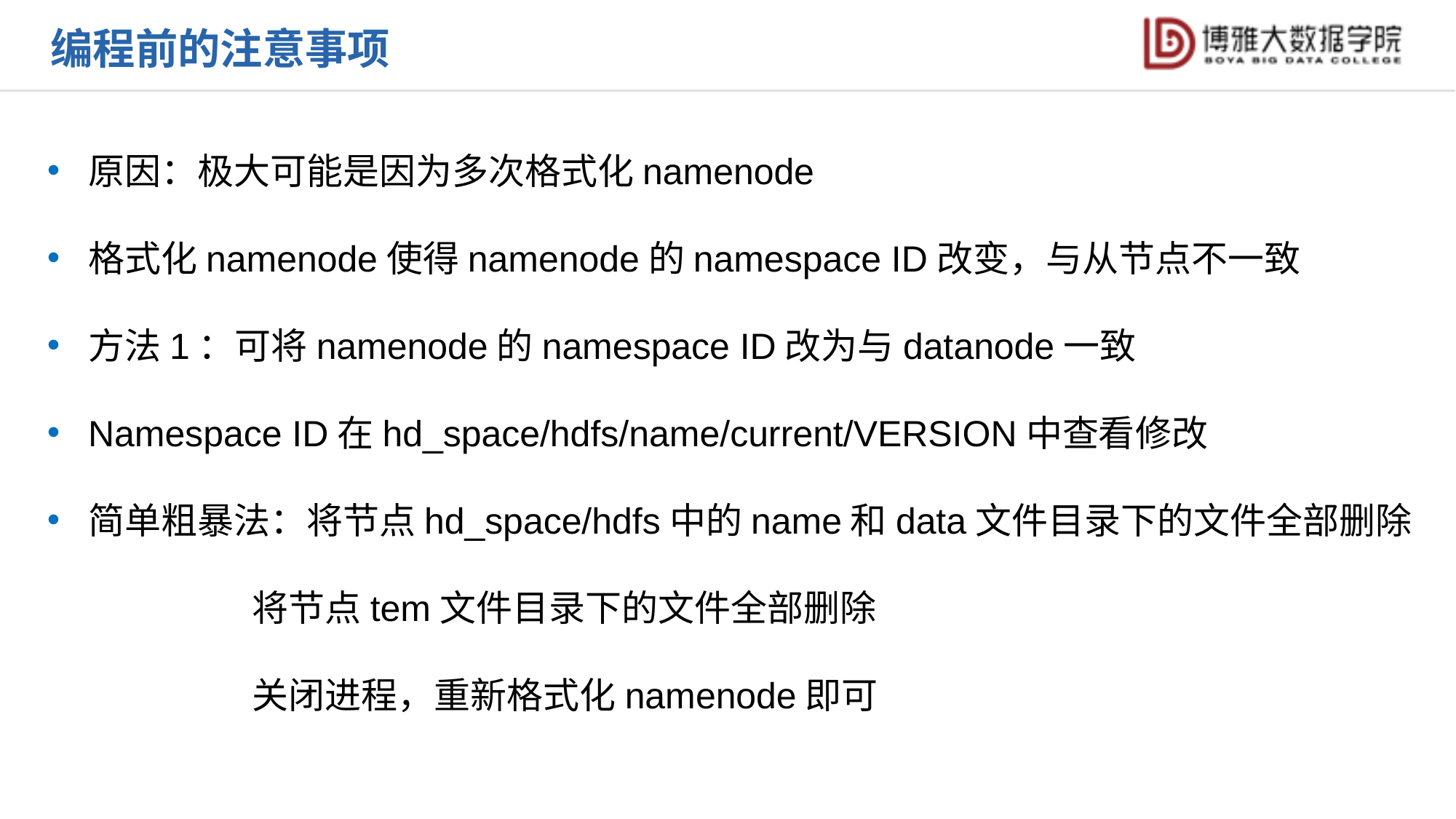

编程前的注意事项

原因：极大可能是因为多次格式化namenode

格式化namenode使得namenode的namespace ID改变，与从节点不一致

方法1：可将namenode的namespace ID改为与datanode一致

Namespace ID在hd_space/hdfs/name/current/VERSION中查看修改

简单粗暴法：将节点hd_space/hdfs中的name和data文件目录下的文件全部删除

                        将节点tem文件目录下的文件全部删除

                        关闭进程，重新格式化namenode即可